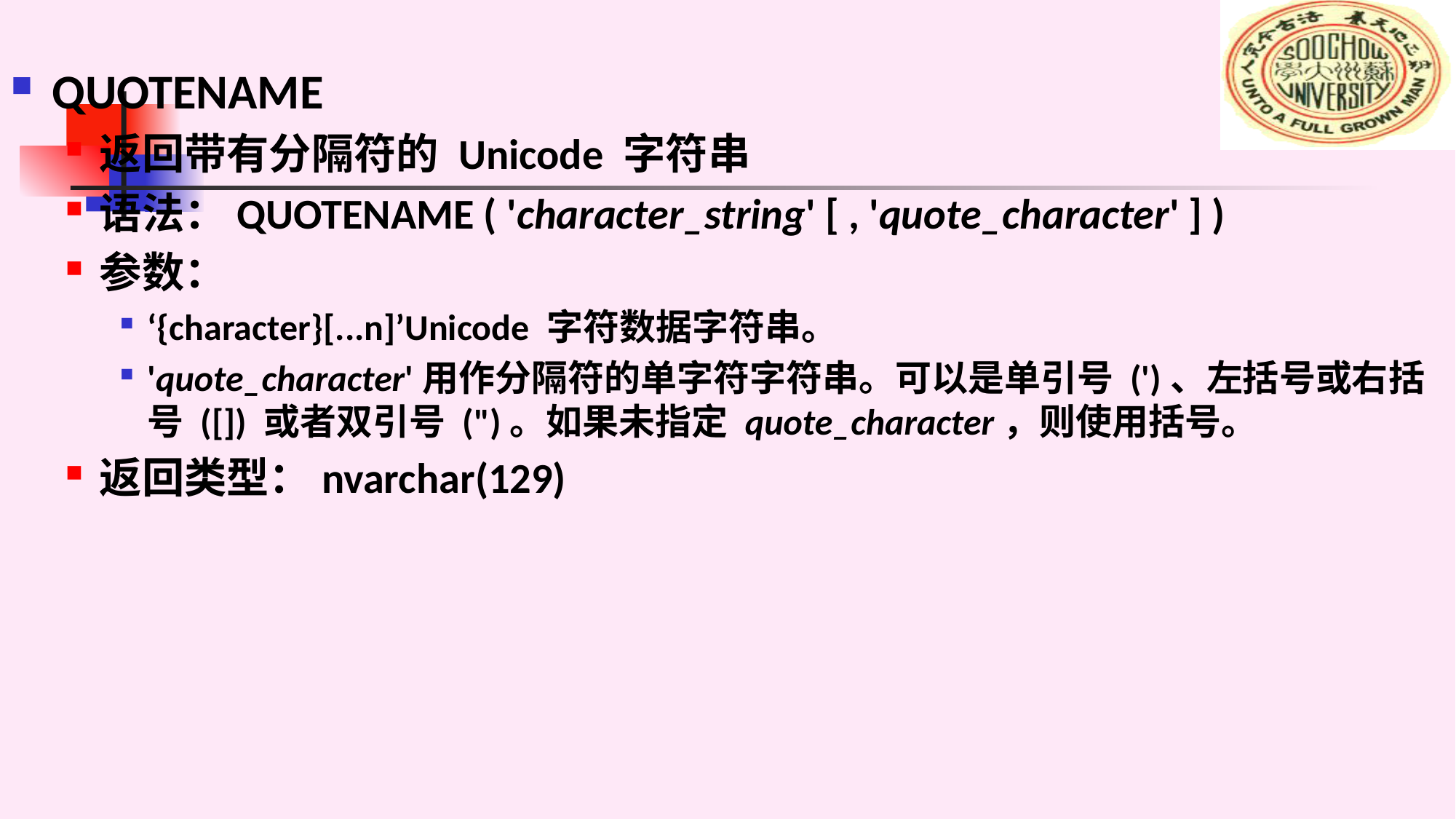

QUOTENAME
返回带有分隔符的 Unicode 字符串
语法：QUOTENAME ( 'character_string' [ , 'quote_character' ] )
参数：
‘{character}[...n]’Unicode 字符数据字符串。
'quote_character'用作分隔符的单字符字符串。可以是单引号 (')、左括号或右括号 ([]) 或者双引号 (")。如果未指定 quote_character，则使用括号。
返回类型：nvarchar(129)
#